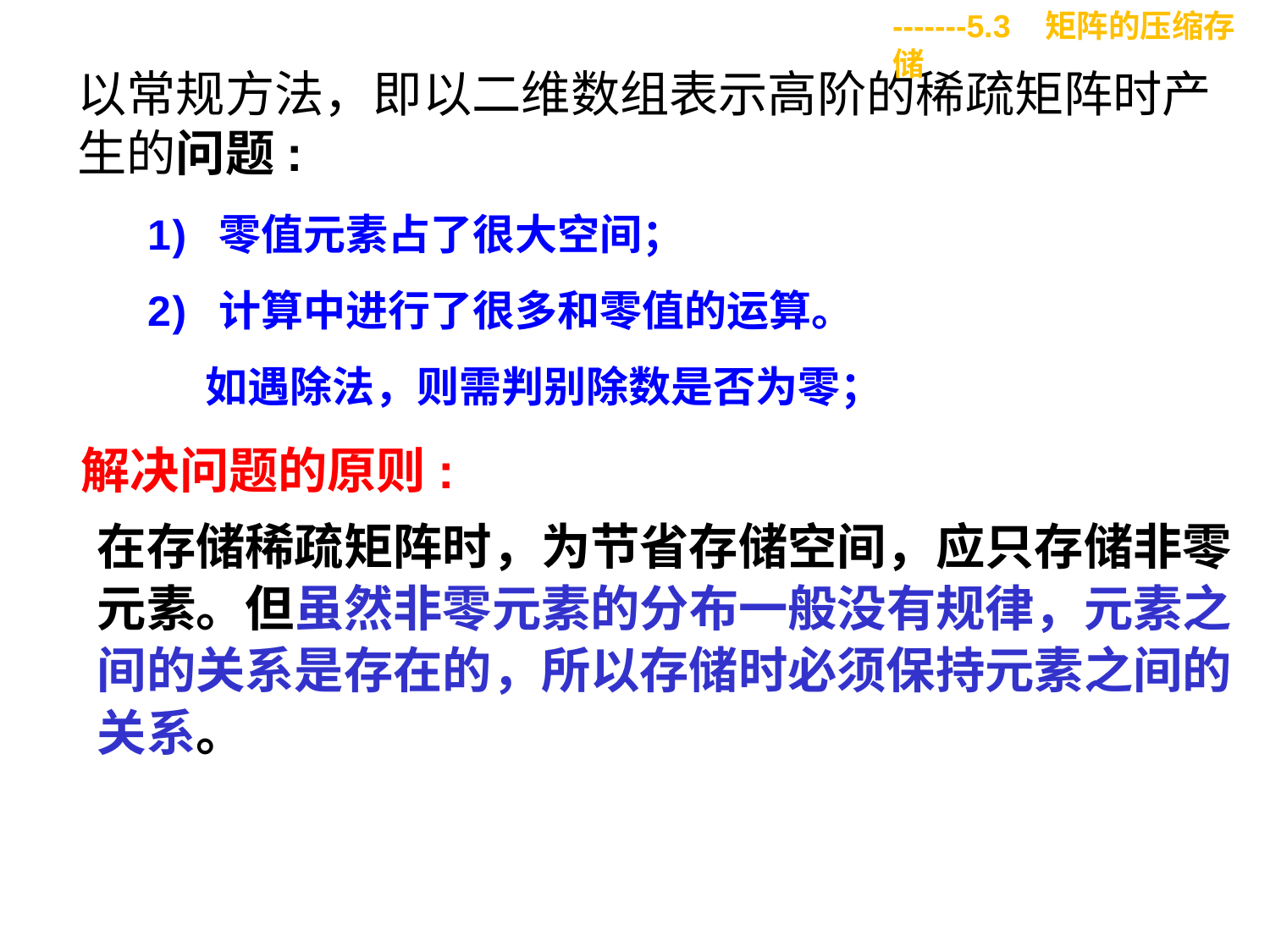

-------5.3   矩阵的压缩存储
以常规方法，即以二维数组表示高阶的稀疏矩阵时产生的问题:
零值元素占了很大空间；
计算中进行了很多和零值的运算。
     如遇除法，则需判别除数是否为零；
解决问题的原则:
在存储稀疏矩阵时，为节省存储空间，应只存储非零元素。但虽然非零元素的分布一般没有规律，元素之间的关系是存在的，所以存储时必须保持元素之间的关系。